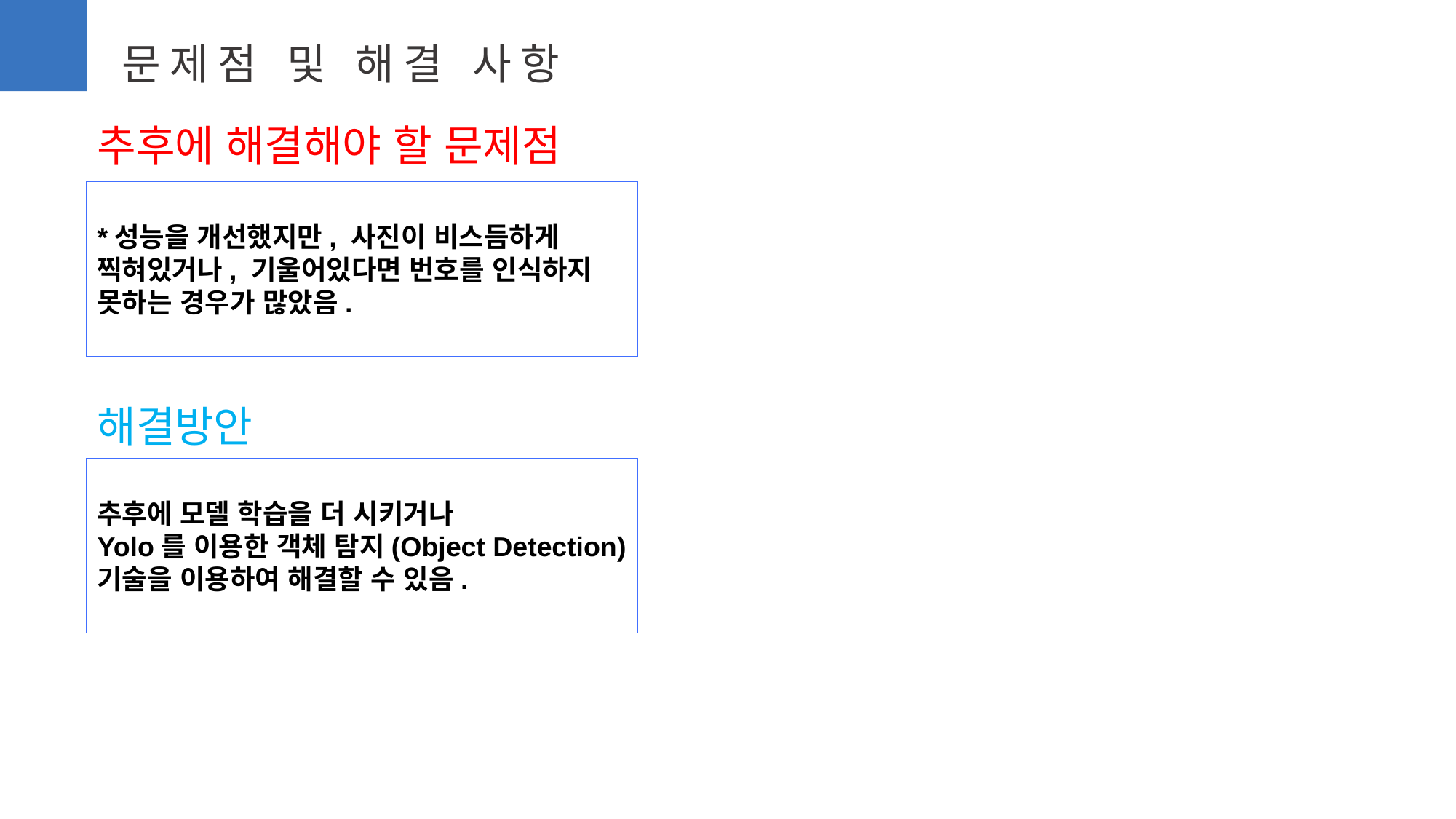

문제점 및 해결 사항
추후에 해결해야 할 문제점

*성능을 개선했지만, 사진이 비스듬하게 찍혀있거나, 기울어있다면 번호를 인식하지 못하는 경우가 많았음.

해결방안

추후에 모델 학습을 더 시키거나
Yolo를 이용한 객체 탐지(Object Detection) 기술을 이용하여 해결할 수 있음.